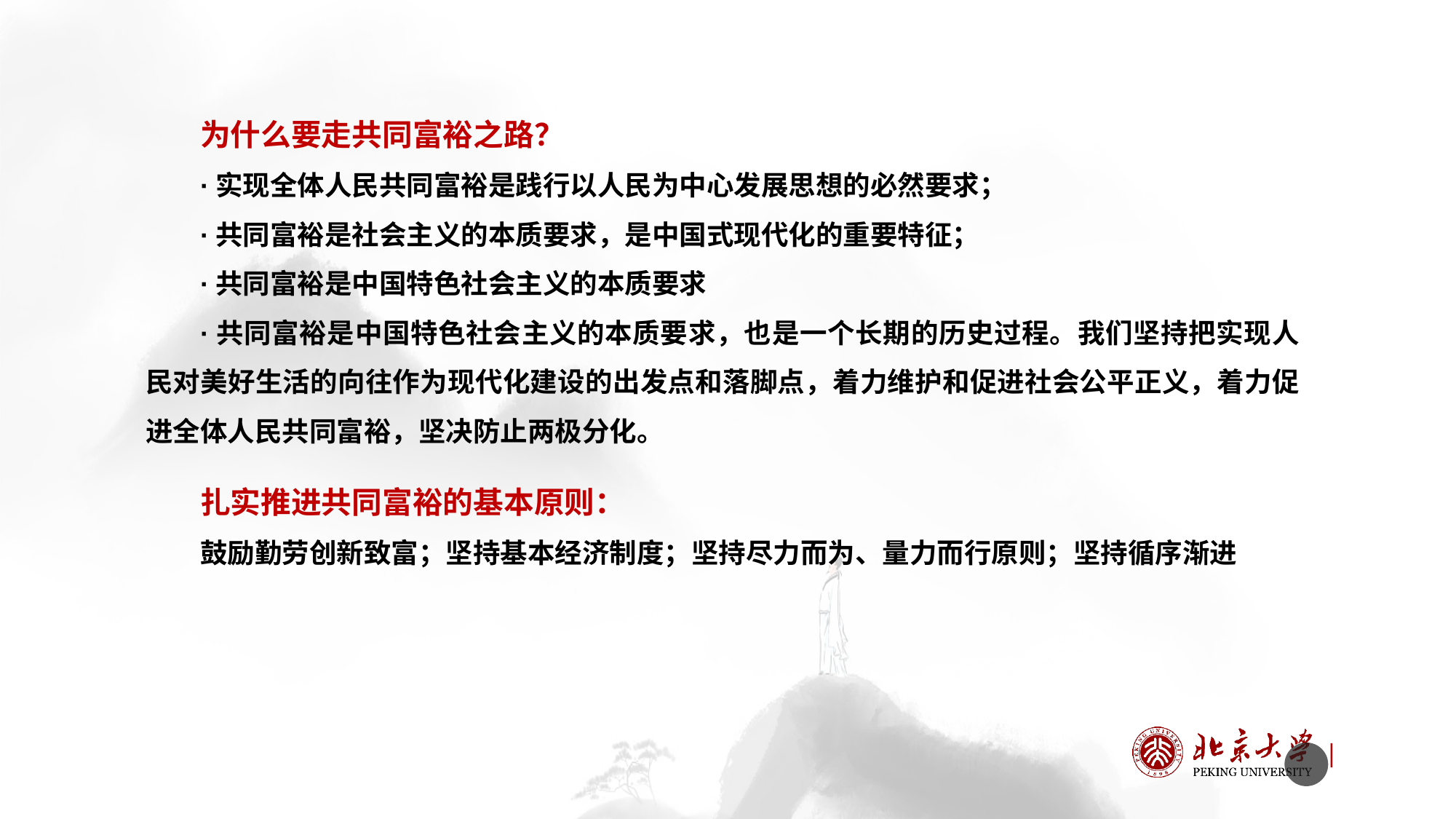

为什么要走共同富裕之路？
·实现全体人民共同富裕是践行以人民为中心发展思想的必然要求；
·共同富裕是社会主义的本质要求，是中国式现代化的重要特征；
·共同富裕是中国特色社会主义的本质要求
·共同富裕是中国特色社会主义的本质要求，也是一个长期的历史过程。我们坚持把实现人民对美好生活的向往作为现代化建设的出发点和落脚点，着力维护和促进社会公平正义，着力促进全体人民共同富裕，坚决防止两极分化。
扎实推进共同富裕的基本原则：
鼓励勤劳创新致富；坚持基本经济制度；坚持尽力而为、量力而行原则；坚持循序渐进
24